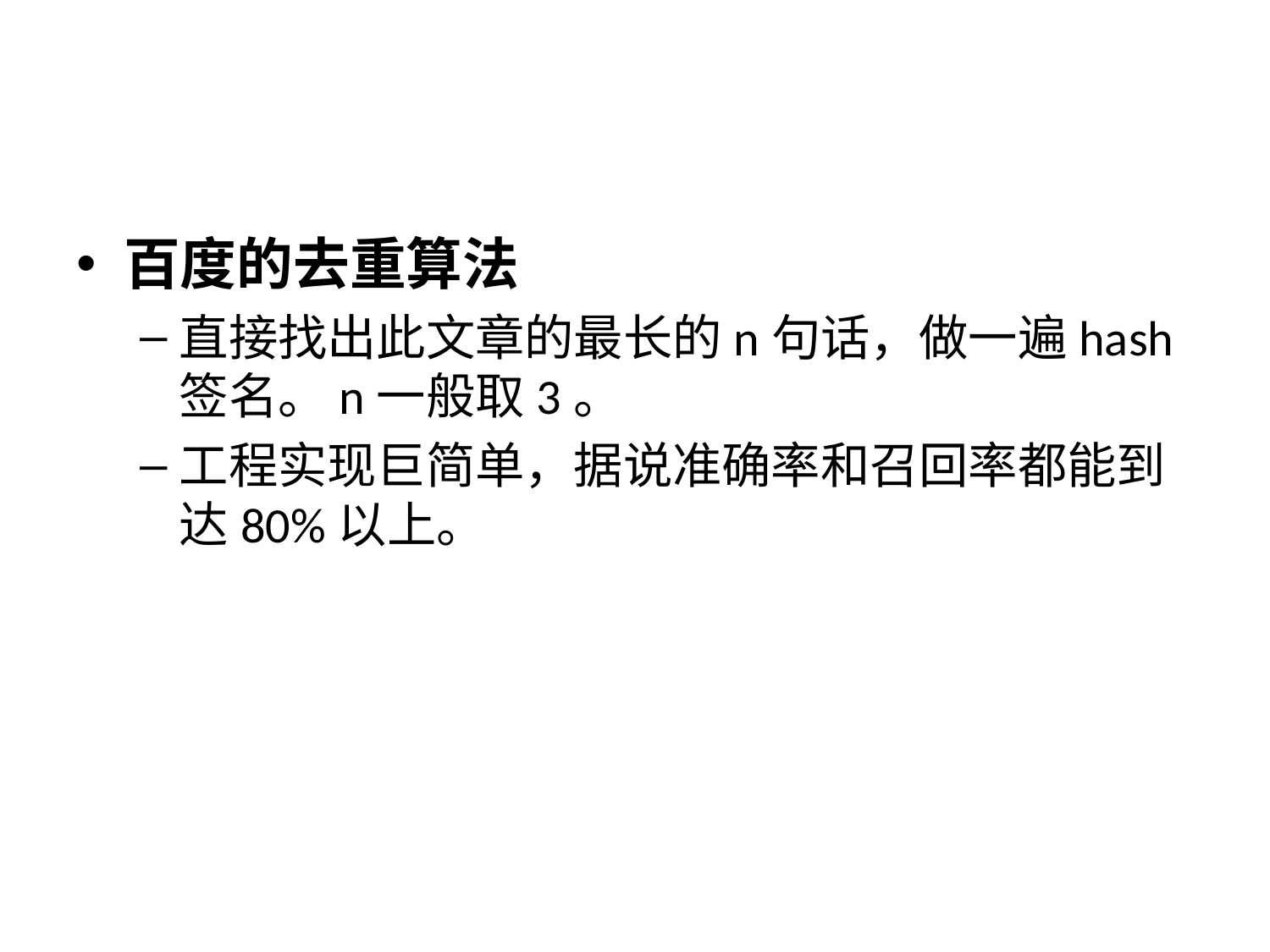

#
百度的去重算法
直接找出此文章的最长的n句话，做一遍hash签名。n一般取3。
工程实现巨简单，据说准确率和召回率都能到达80%以上。